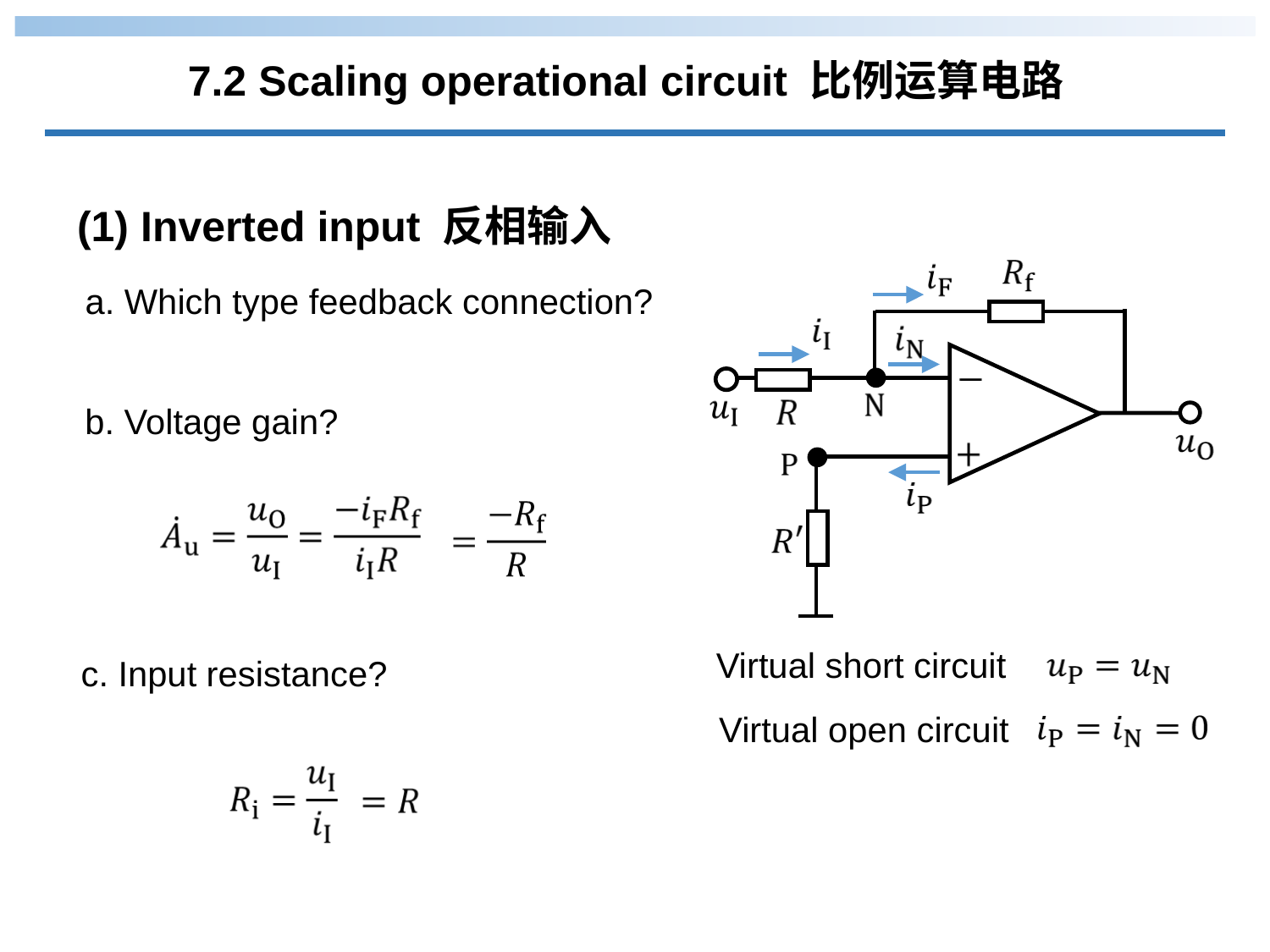

7.2 Scaling operational circuit 比例运算电路

(1) Inverted input 反相输入

a. Which type feedback connection?
b. Voltage gain?

Virtual short circuit
c. Input resistance?

Virtual open circuit